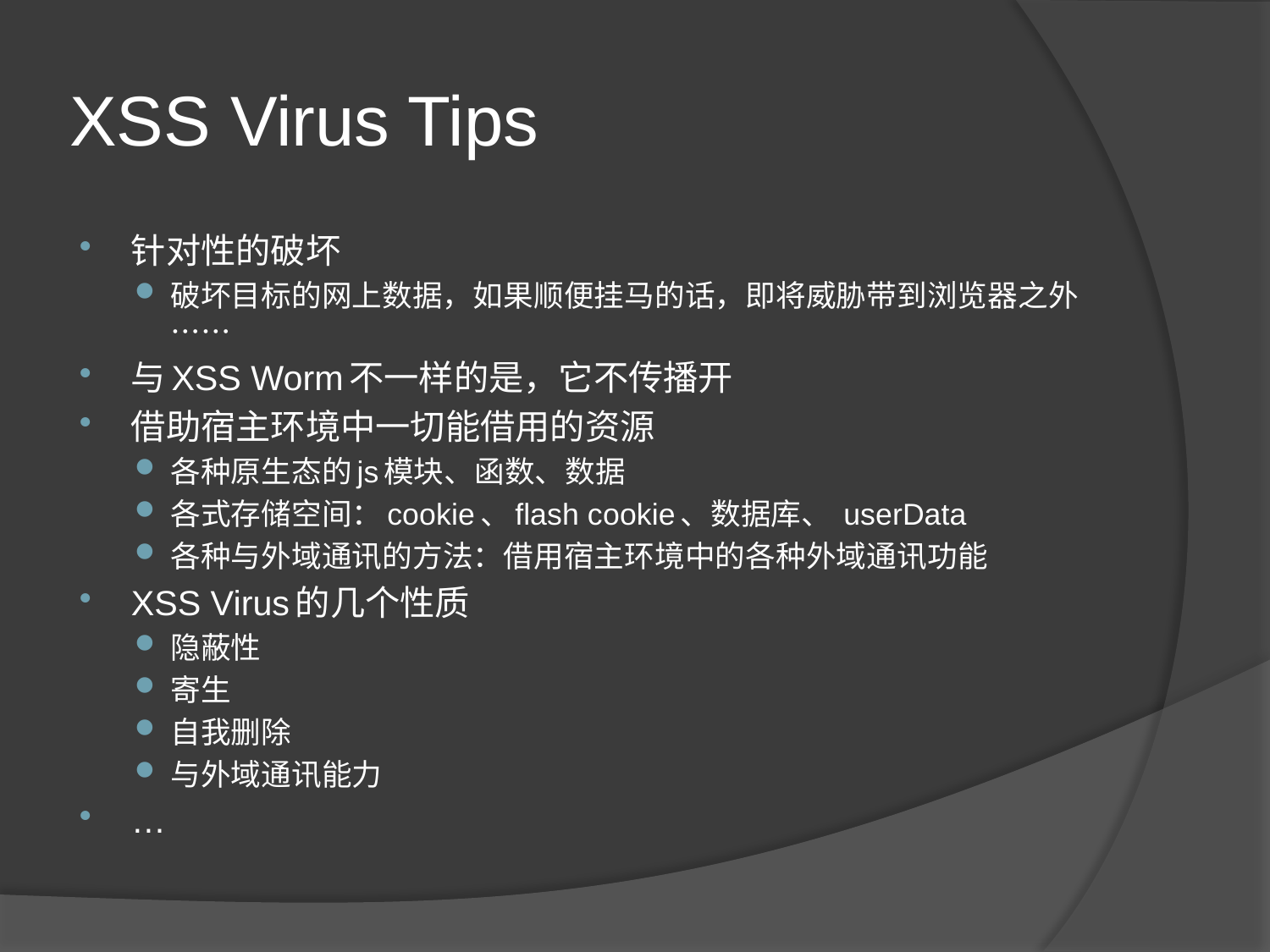

# XSS Virus Tips
针对性的破坏
破坏目标的网上数据，如果顺便挂马的话，即将威胁带到浏览器之外……
与XSS Worm不一样的是，它不传播开
借助宿主环境中一切能借用的资源
各种原生态的js模块、函数、数据
各式存储空间：cookie、flash cookie、数据库、 userData
各种与外域通讯的方法：借用宿主环境中的各种外域通讯功能
XSS Virus的几个性质
隐蔽性
寄生
自我删除
与外域通讯能力
…